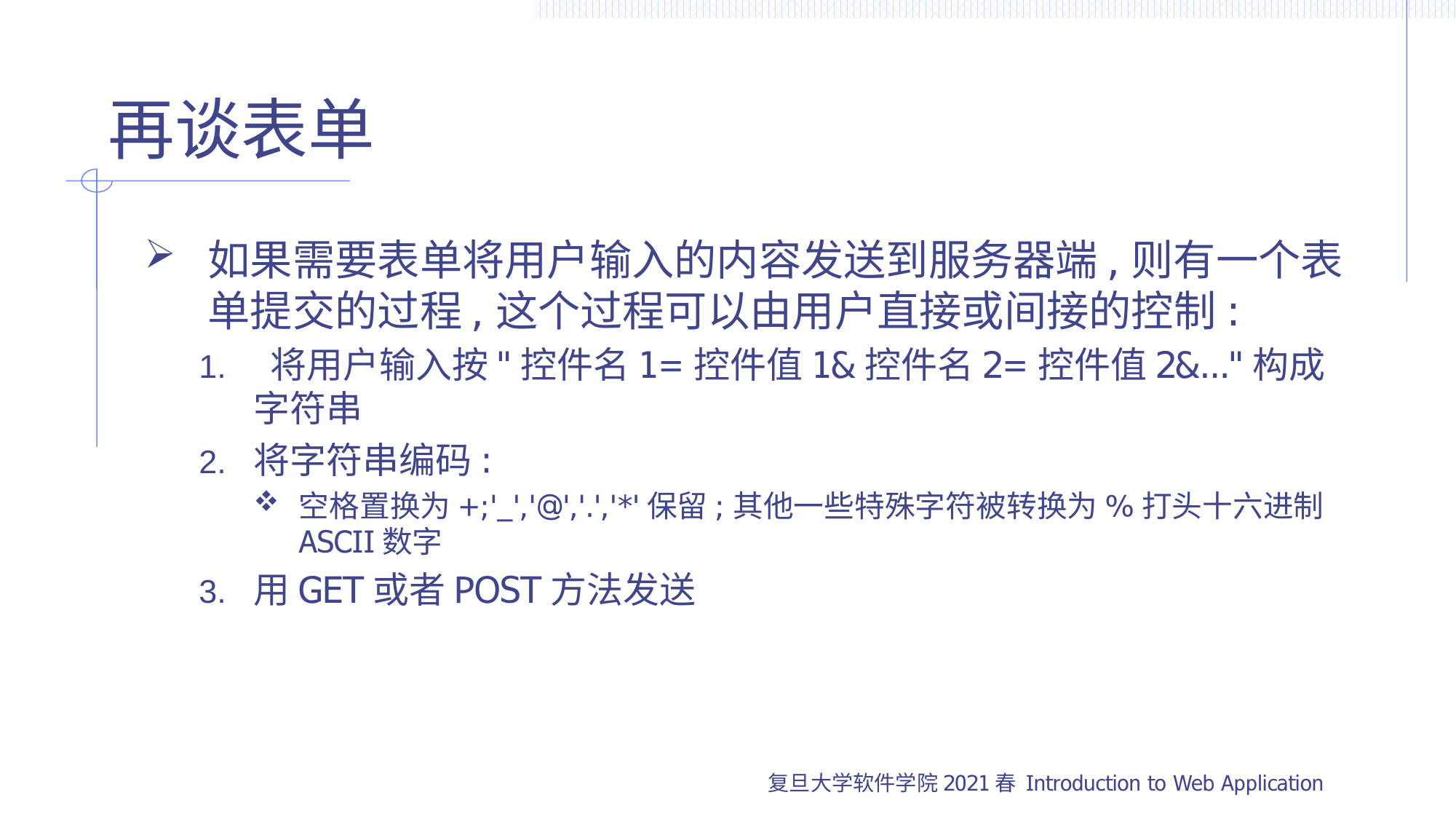

# 再谈表单
如果需要表单将用户输入的内容发送到服务器端,则有一个表单提交的过程,这个过程可以由用户直接或间接的控制:
 将用户输入按"控件名1=控件值1&控件名2=控件值2&…"构成字符串
将字符串编码:
空格置换为+;'_','@','.','*'保留;其他一些特殊字符被转换为%打头十六进制ASCII数字
用GET或者POST方法发送